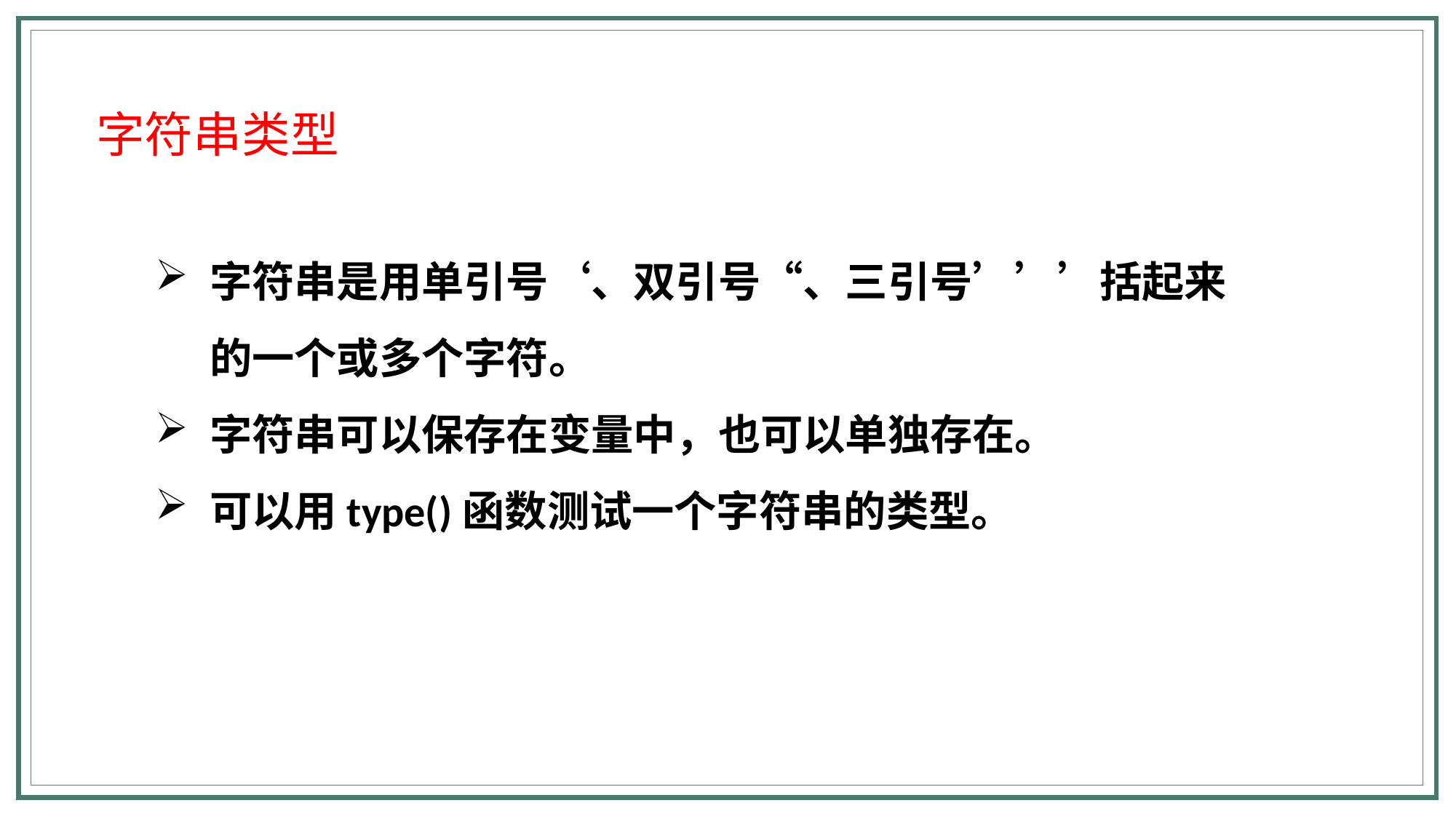

字符串类型
字符串是用单引号‘、双引号“、三引号’’’括起来的一个或多个字符。
字符串可以保存在变量中，也可以单独存在。
可以用type()函数测试一个字符串的类型。